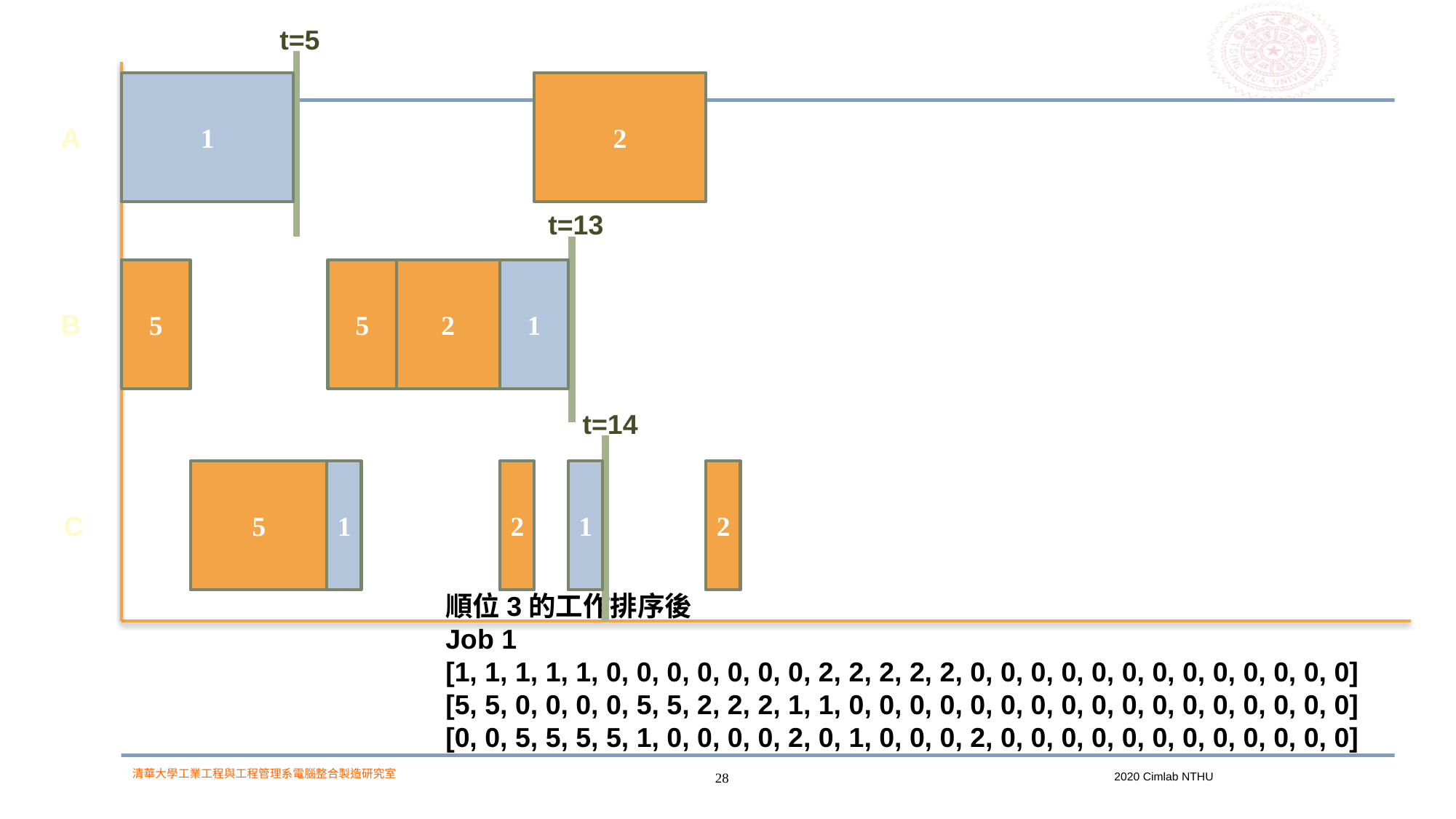

t=5
1
2
A
t=13
5
5
2
1
B
t=14
1
2
1
2
5
C
順位3的工作排序後
Job 1
[1, 1, 1, 1, 1, 0, 0, 0, 0, 0, 0, 0, 2, 2, 2, 2, 2, 0, 0, 0, 0, 0, 0, 0, 0, 0, 0, 0, 0, 0]
[5, 5, 0, 0, 0, 0, 5, 5, 2, 2, 2, 1, 1, 0, 0, 0, 0, 0, 0, 0, 0, 0, 0, 0, 0, 0, 0, 0, 0, 0]
[0, 0, 5, 5, 5, 5, 1, 0, 0, 0, 0, 2, 0, 1, 0, 0, 0, 2, 0, 0, 0, 0, 0, 0, 0, 0, 0, 0, 0, 0]